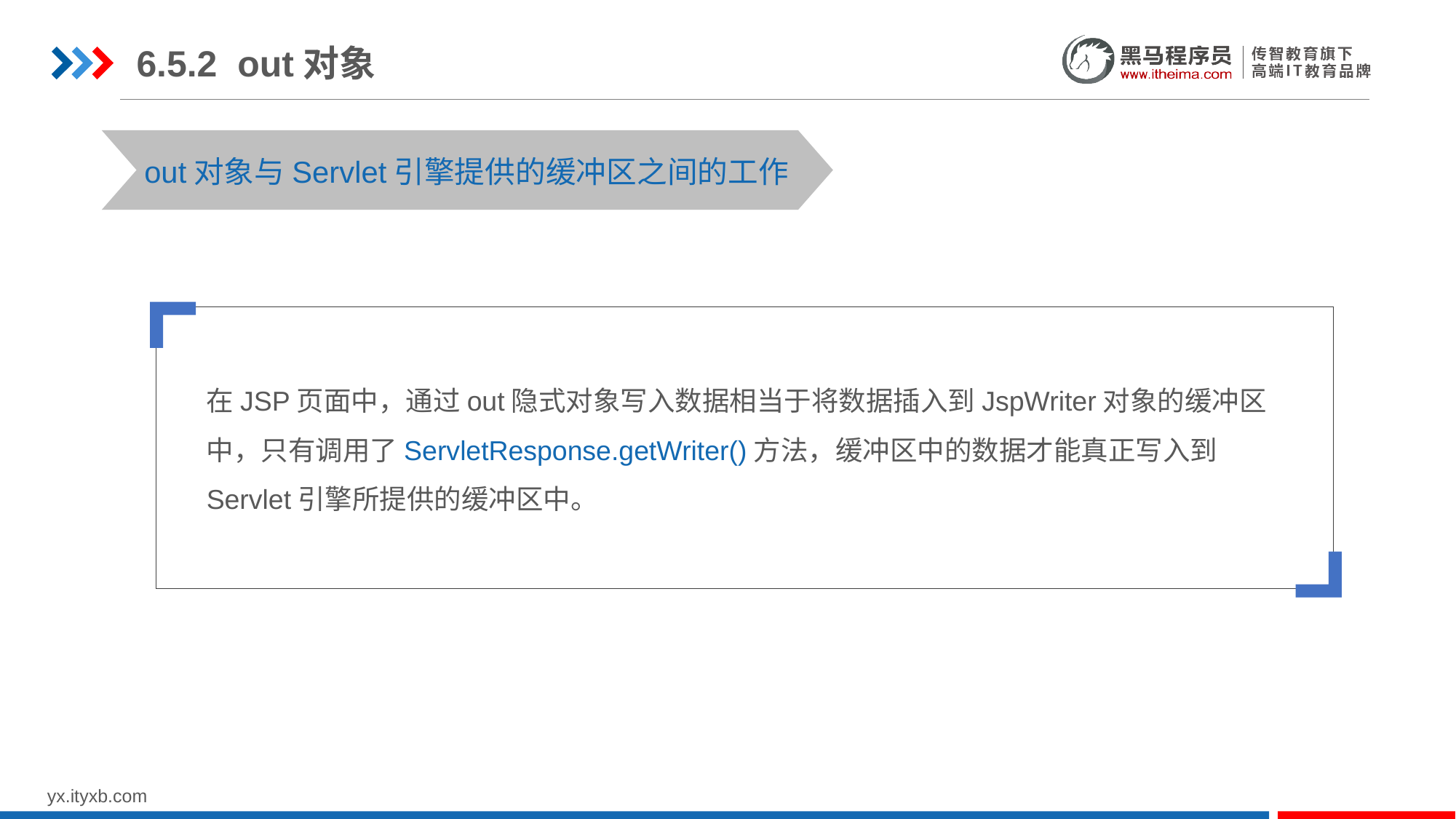

6.5.2  out对象

out对象与Servlet引擎提供的缓冲区之间的工作

在JSP页面中，通过out隐式对象写入数据相当于将数据插入到JspWriter对象的缓冲区中，只有调用了ServletResponse.getWriter()方法，缓冲区中的数据才能真正写入到Servlet引擎所提供的缓冲区中。